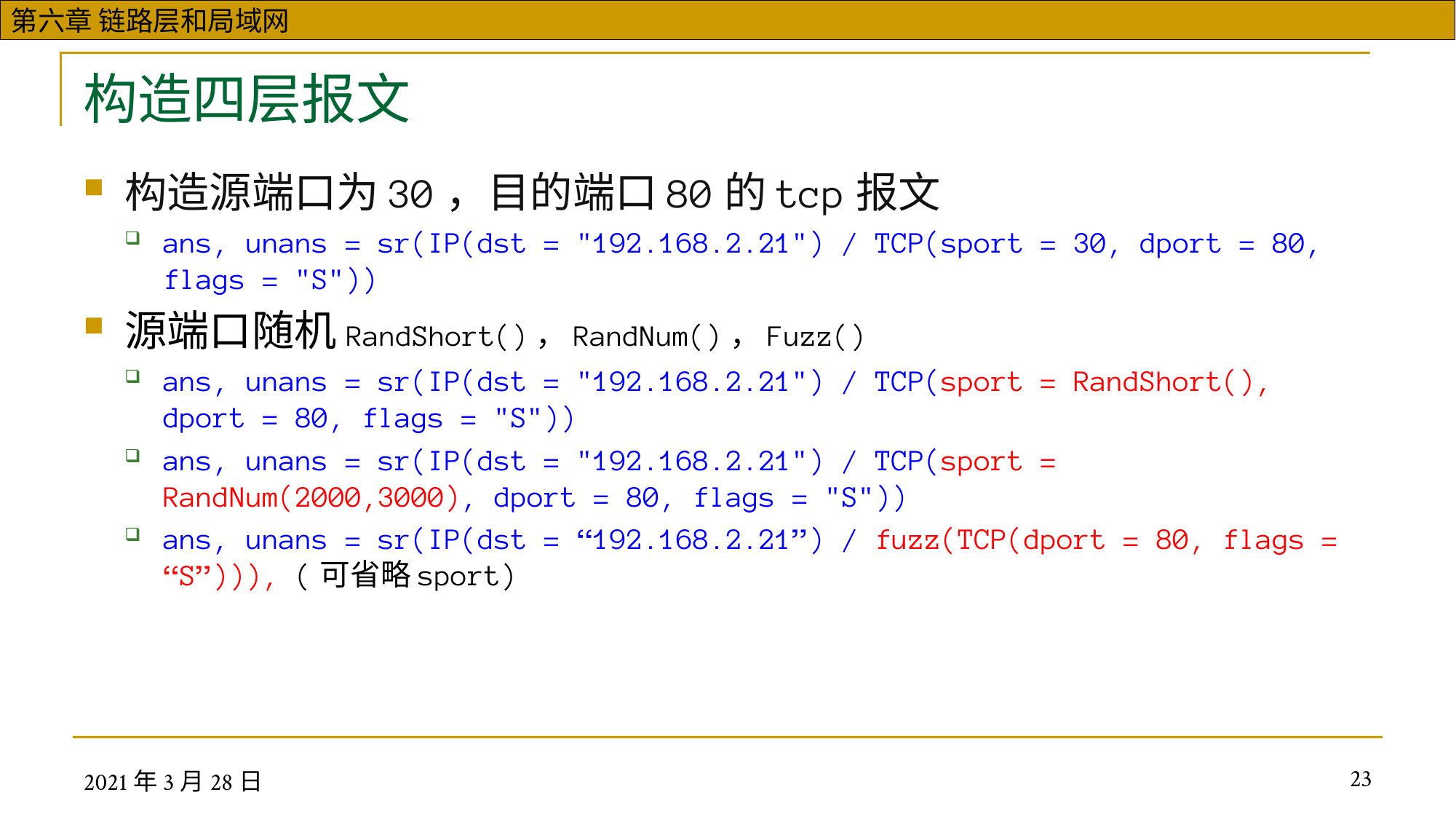

# 构造四层报文
构造源端口为30，目的端口80的tcp报文
ans, unans = sr(IP(dst = "192.168.2.21") / TCP(sport = 30, dport = 80, flags = "S"))
源端口随机RandShort()，RandNum()，Fuzz()
ans, unans = sr(IP(dst = "192.168.2.21") / TCP(sport = RandShort(), dport = 80, flags = "S"))
ans, unans = sr(IP(dst = "192.168.2.21") / TCP(sport = RandNum(2000,3000), dport = 80, flags = "S"))
ans, unans = sr(IP(dst = “192.168.2.21”) / fuzz(TCP(dport = 80, flags = “S”))), (可省略sport)

23
2021年3月28日